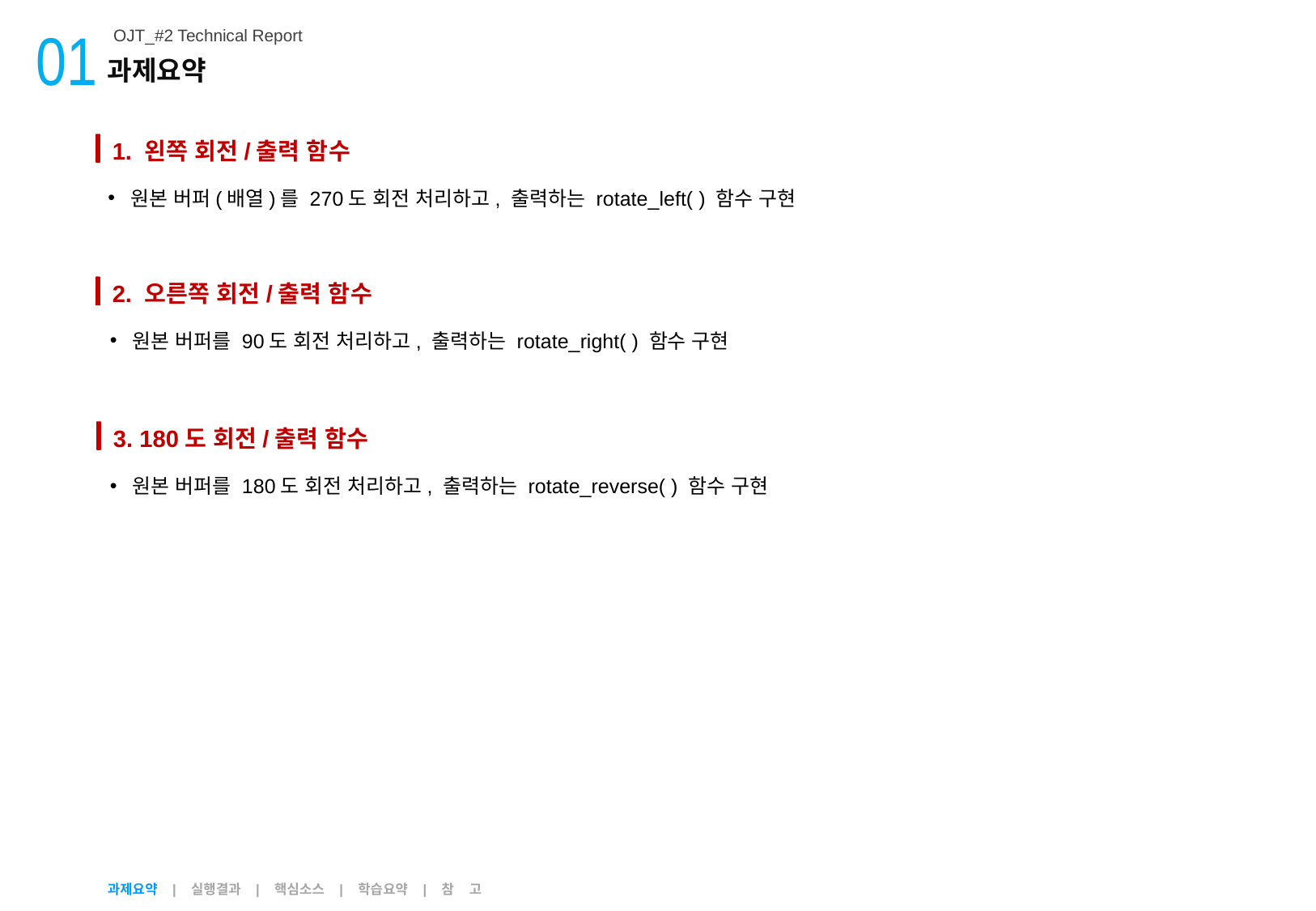

01
OJT_#2 Technical Report
과제요약

1. 왼쪽 회전/출력 함수
원본 버퍼(배열)를 270도 회전 처리하고, 출력하는 rotate_left( ) 함수 구현

2. 오른쪽 회전/출력 함수
원본 버퍼를 90도 회전 처리하고, 출력하는 rotate_right( ) 함수 구현

3. 180도 회전/출력 함수
원본 버퍼를 180도 회전 처리하고, 출력하는 rotate_reverse( ) 함수 구현
과제요약   |   실행결과   |   핵심소스   |   학습요약   |   참    고